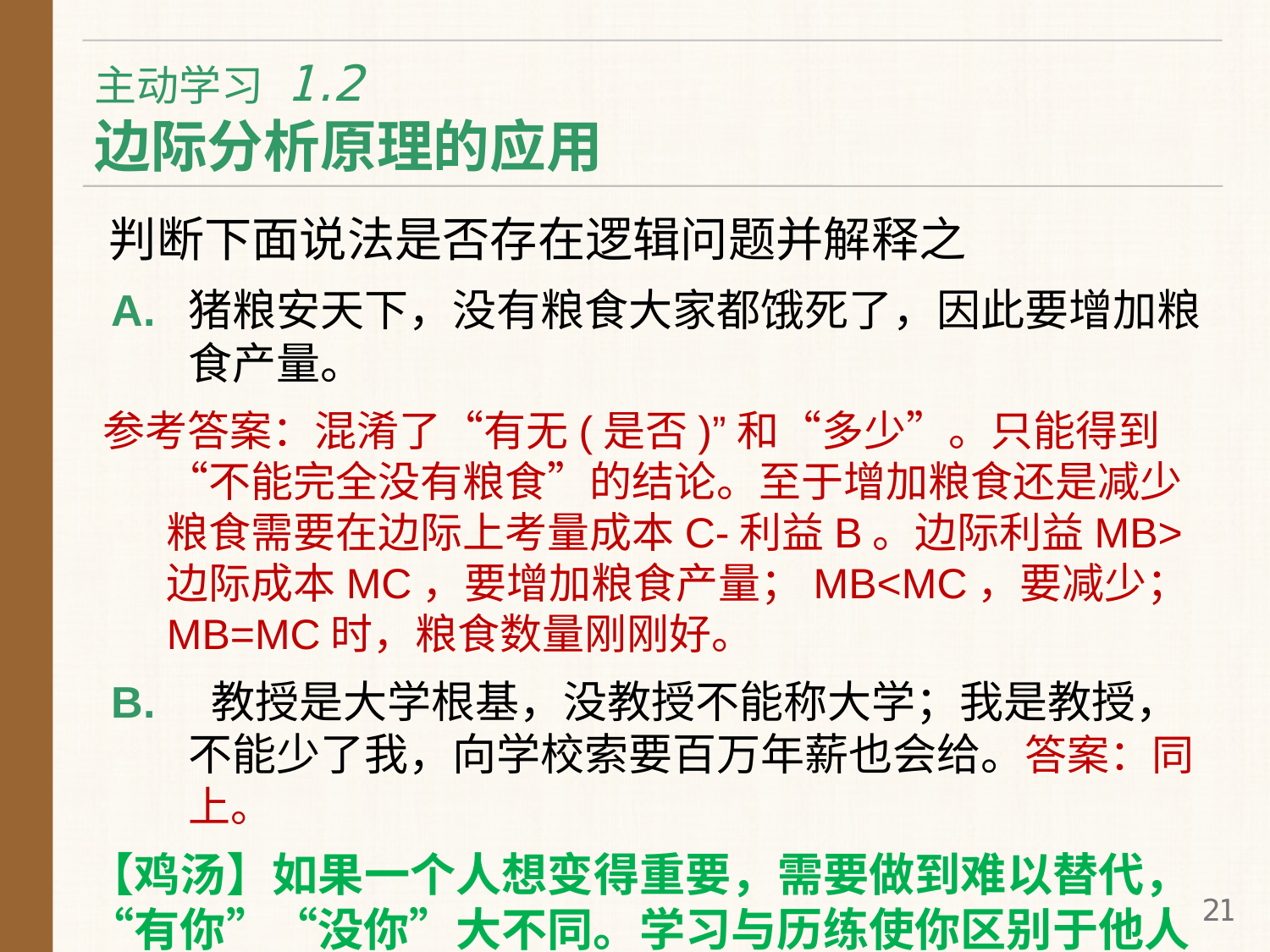

# 主动学习 1.2 边际分析原理的应用
  判断下面说法是否存在逻辑问题并解释之
A.	猪粮安天下，没有粮食大家都饿死了，因此要增加粮食产量。
参考答案：混淆了“有无(是否)”和“多少”。只能得到“不能完全没有粮食”的结论。至于增加粮食还是减少粮食需要在边际上考量成本C-利益B。边际利益MB>边际成本MC，要增加粮食产量；MB<MC，要减少；MB=MC时，粮食数量刚刚好。
B.	 教授是大学根基，没教授不能称大学；我是教授，不能少了我，向学校索要百万年薪也会给。答案：同上。
【鸡汤】如果一个人想变得重要，需要做到难以替代，“有你”“没你”大不同。学习与历练使你区别于他人

21